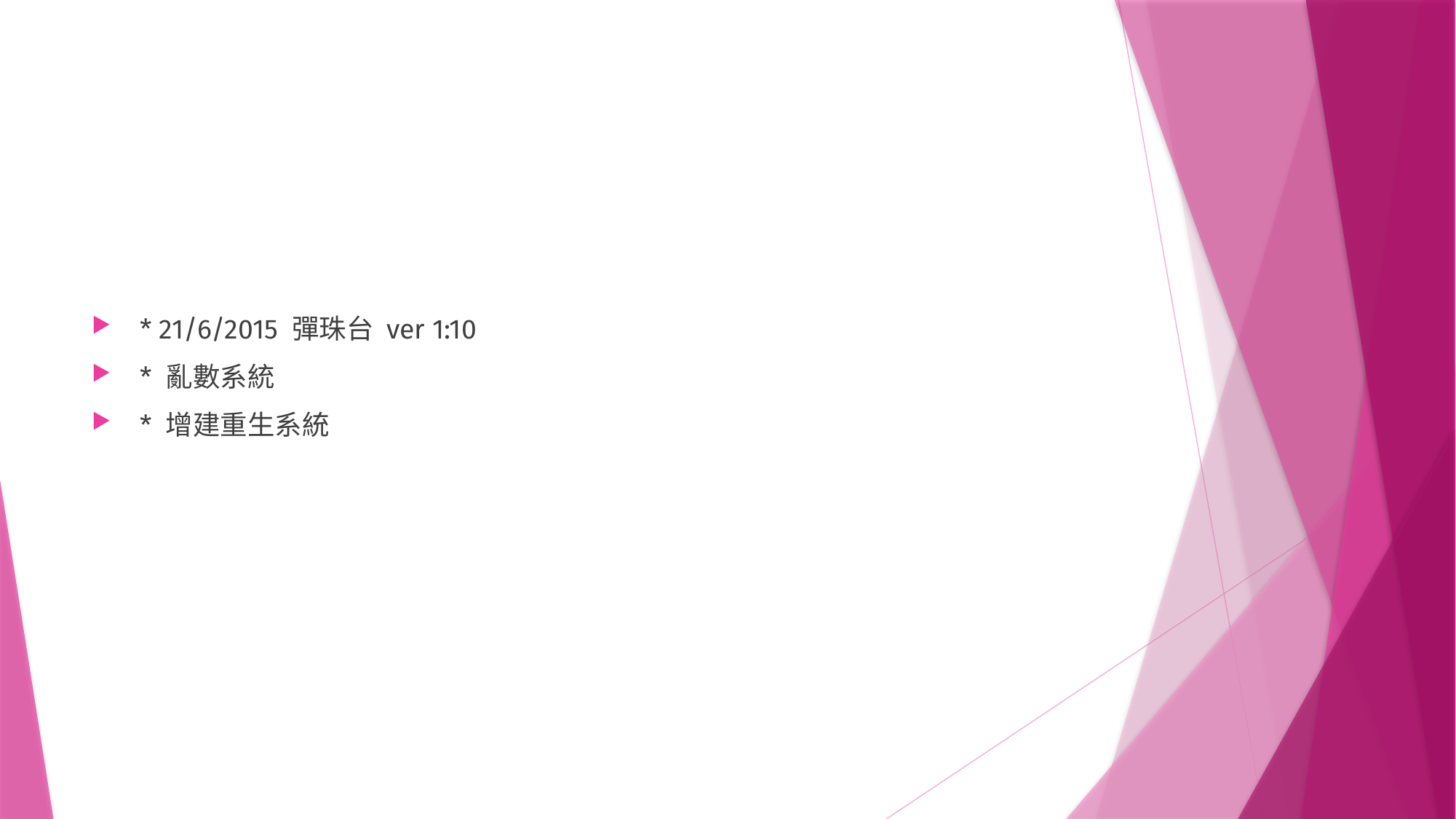

#

 * 21/6/2015 彈珠台 ver 1:10
 * 亂數系統
 * 增建重生系統